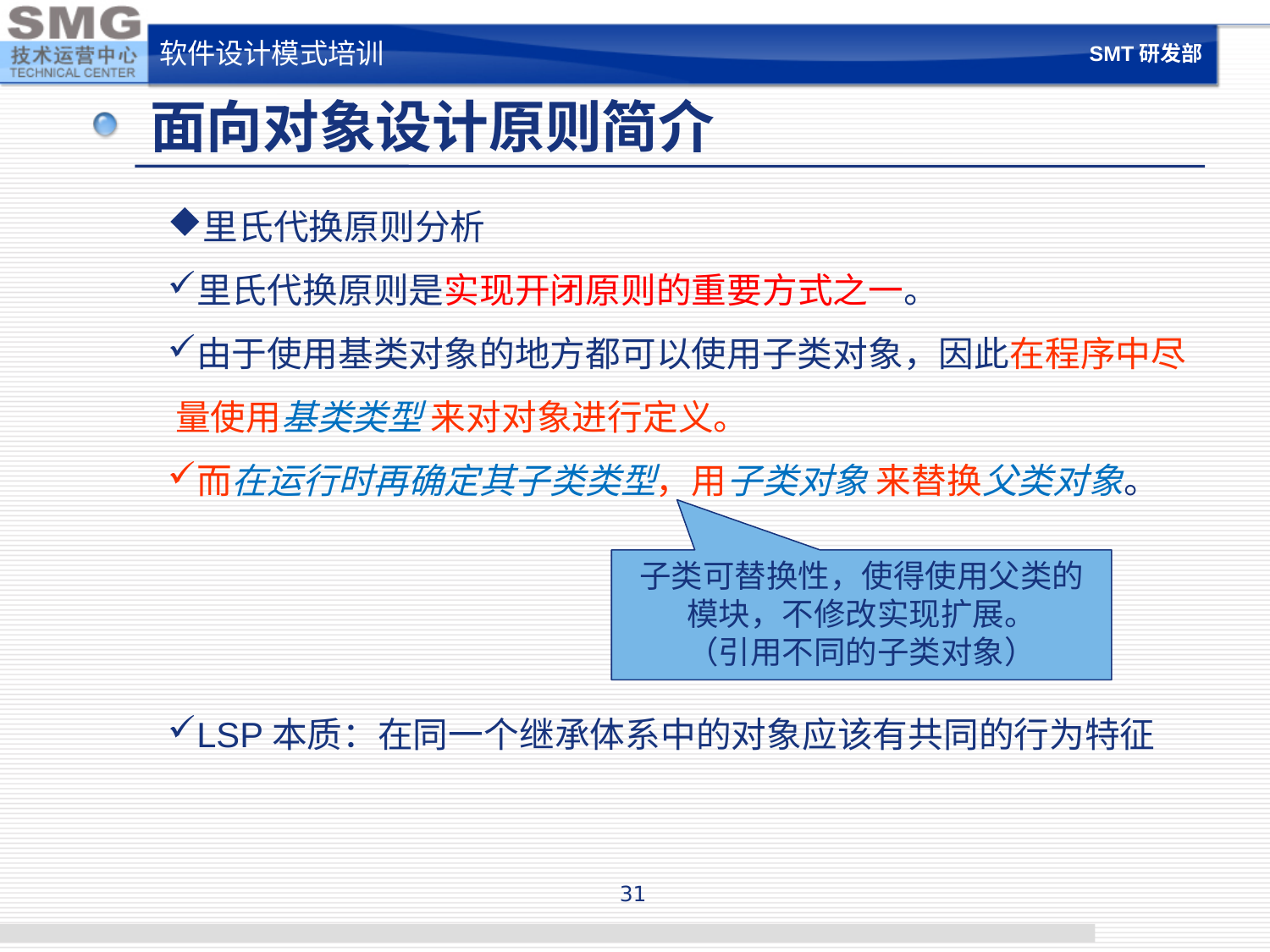

SMT研发部
软件设计模式培训
# 面向对象设计原则简介
里氏代换原则分析
里氏代换原则是实现开闭原则的重要方式之一。
由于使用基类对象的地方都可以使用子类对象，因此在程序中尽量使用基类类型 来对对象进行定义。
而在运行时再确定其子类类型，用子类对象 来替换父类对象。

LSP本质：在同一个继承体系中的对象应该有共同的行为特征

子类可替换性，使得使用父类的模块，不修改实现扩展。
（引用不同的子类对象）
31